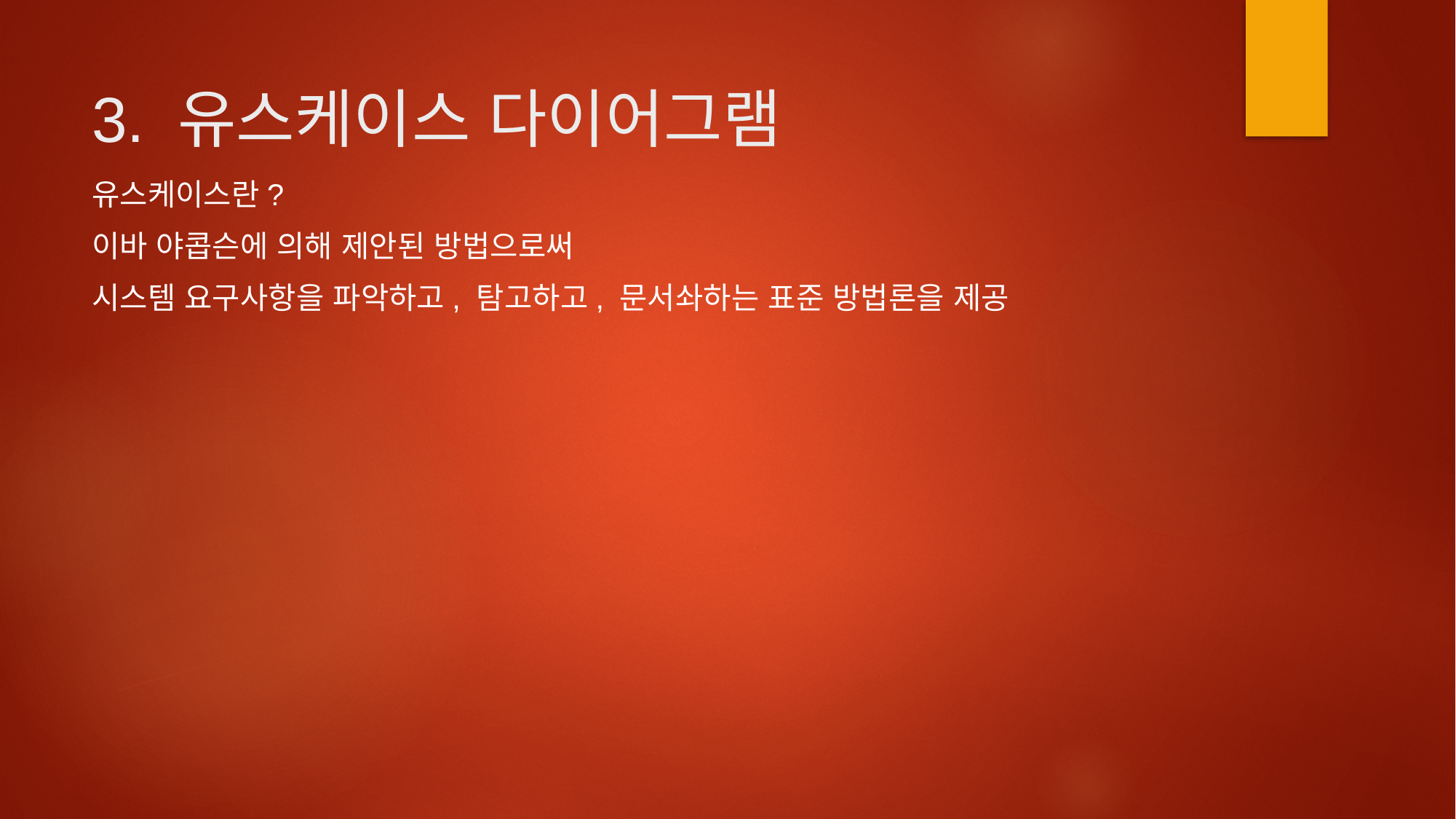

# 3. 유스케이스 다이어그램
유스케이스란?
이바 야콥슨에 의해 제안된 방법으로써
시스템 요구사항을 파악하고, 탐고하고, 문서솨하는 표준 방법론을 제공